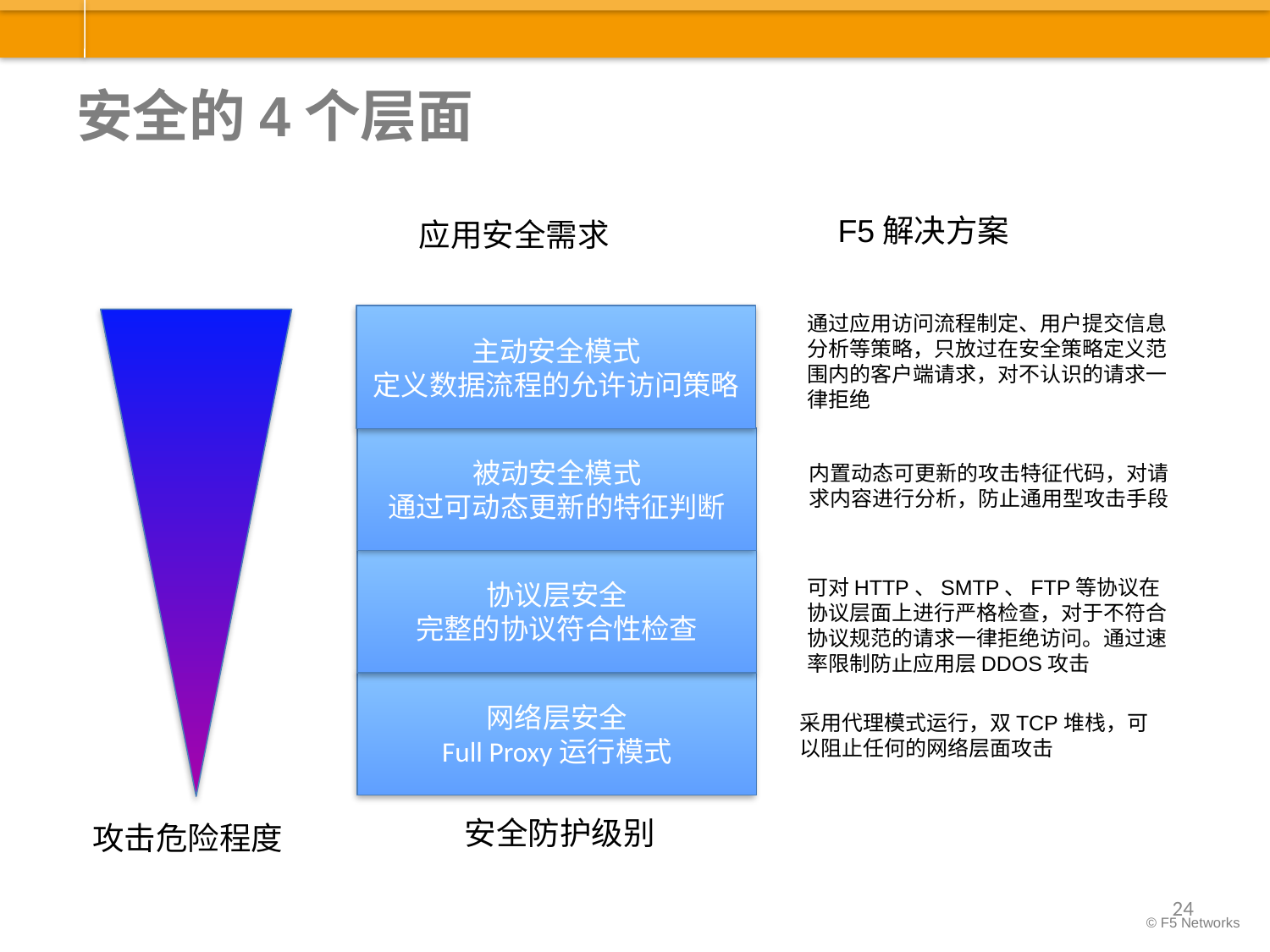

# 安全的4个层面
F5解决方案
应用安全需求
通过应用访问流程制定、用户提交信息分析等策略，只放过在安全策略定义范围内的客户端请求，对不认识的请求一律拒绝
主动安全模式
定义数据流程的允许访问策略

被动安全模式
通过可动态更新的特征判断
内置动态可更新的攻击特征代码，对请求内容进行分析，防止通用型攻击手段
协议层安全
完整的协议符合性检查
可对HTTP、SMTP、FTP等协议在协议层面上进行严格检查，对于不符合协议规范的请求一律拒绝访问。通过速率限制防止应用层DDOS攻击
网络层安全
Full Proxy运行模式
采用代理模式运行，双TCP堆栈，可以阻止任何的网络层面攻击
安全防护级别
攻击危险程度
24